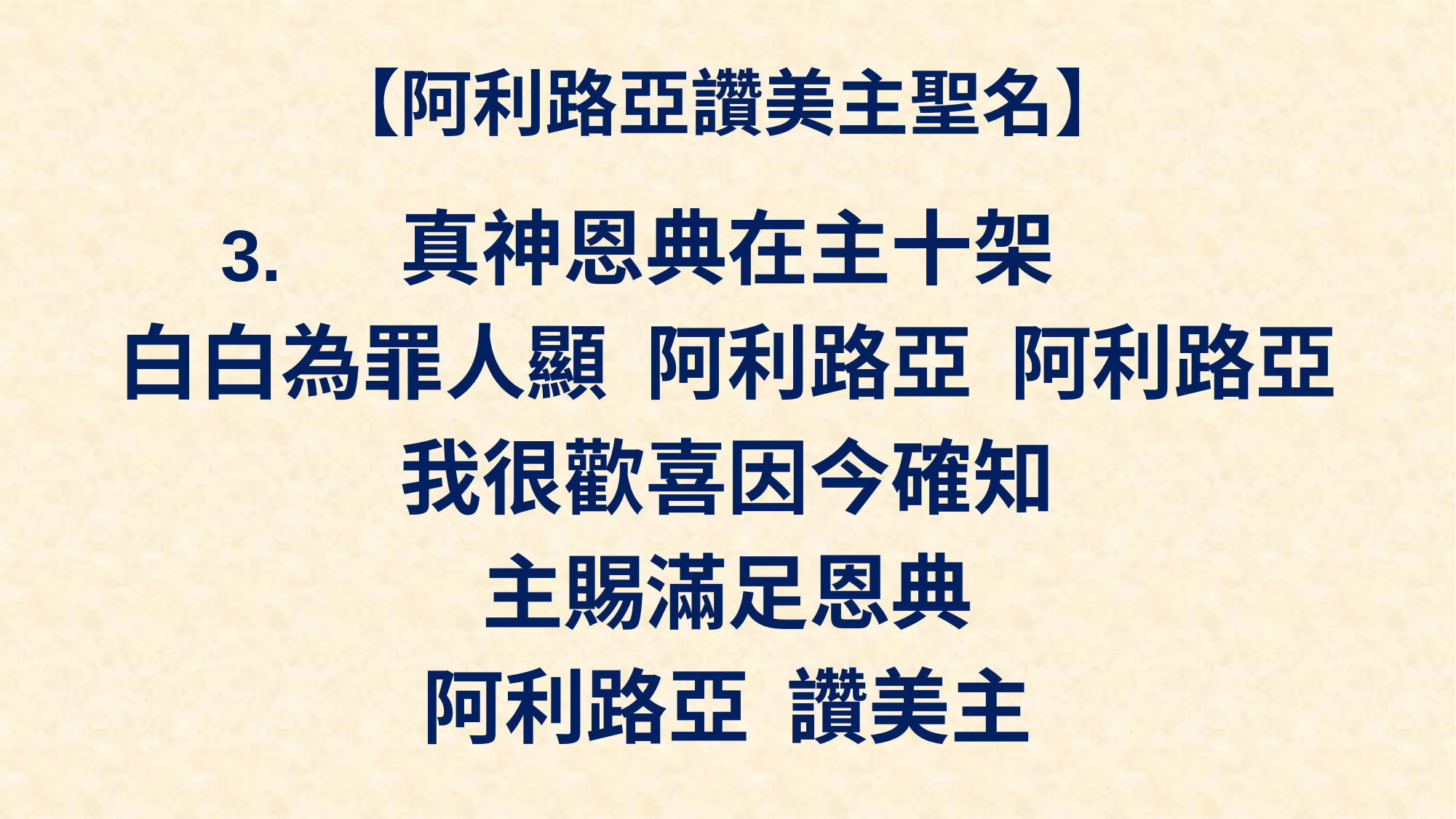

# 【阿利路亞讚美主聖名】
真神恩典在主十架
白白為罪人顯  阿利路亞  阿利路亞
我很歡喜因今確知
主賜滿足恩典
阿利路亞  讚美主

3.